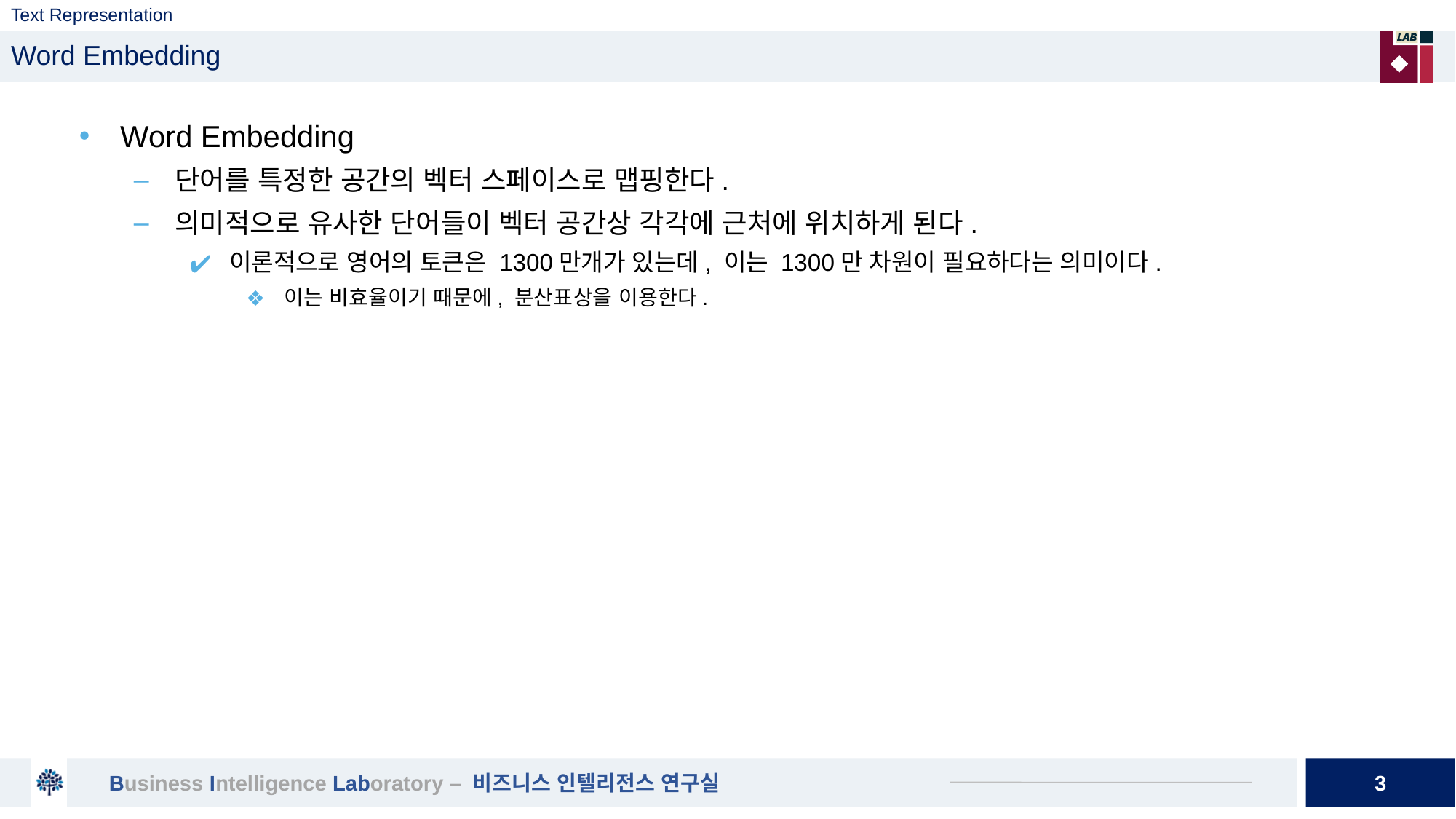

# Text Representation
Word Embedding
Word Embedding
단어를 특정한 공간의 벡터 스페이스로 맵핑한다.
의미적으로 유사한 단어들이 벡터 공간상 각각에 근처에 위치하게 된다.
이론적으로 영어의 토큰은 1300만개가 있는데, 이는 1300만 차원이 필요하다는 의미이다.
이는 비효율이기 때문에, 분산표상을 이용한다.
3